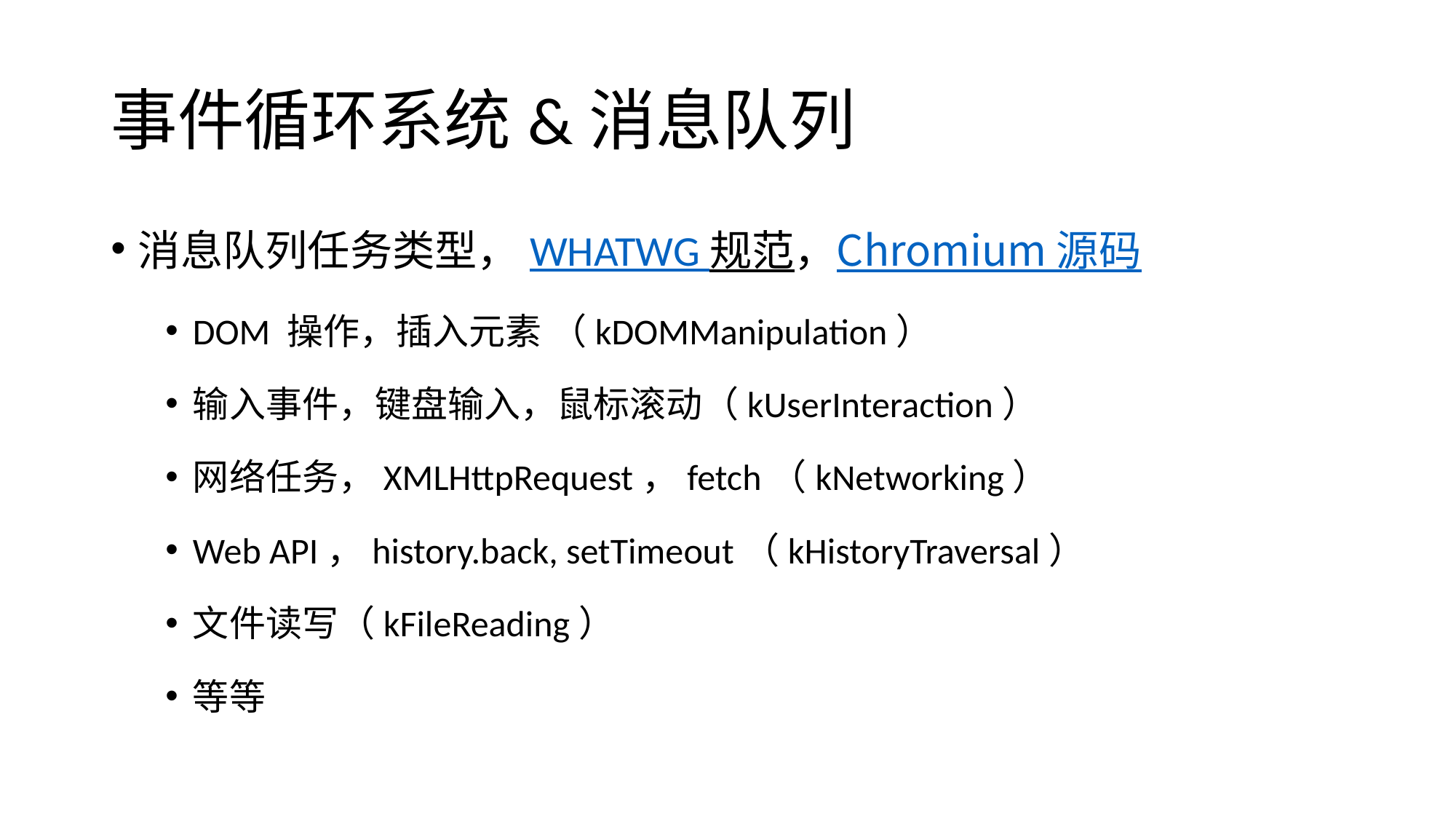

# 事件循环系统&消息队列
消息队列任务类型，WHATWG 规范，Chromium 源码
DOM 操作，插入元素 （kDOMManipulation）
输入事件，键盘输入，鼠标滚动（kUserInteraction）
网络任务，XMLHttpRequest，fetch（kNetworking）
Web API，history.back, setTimeout（kHistoryTraversal）
文件读写（kFileReading）
等等